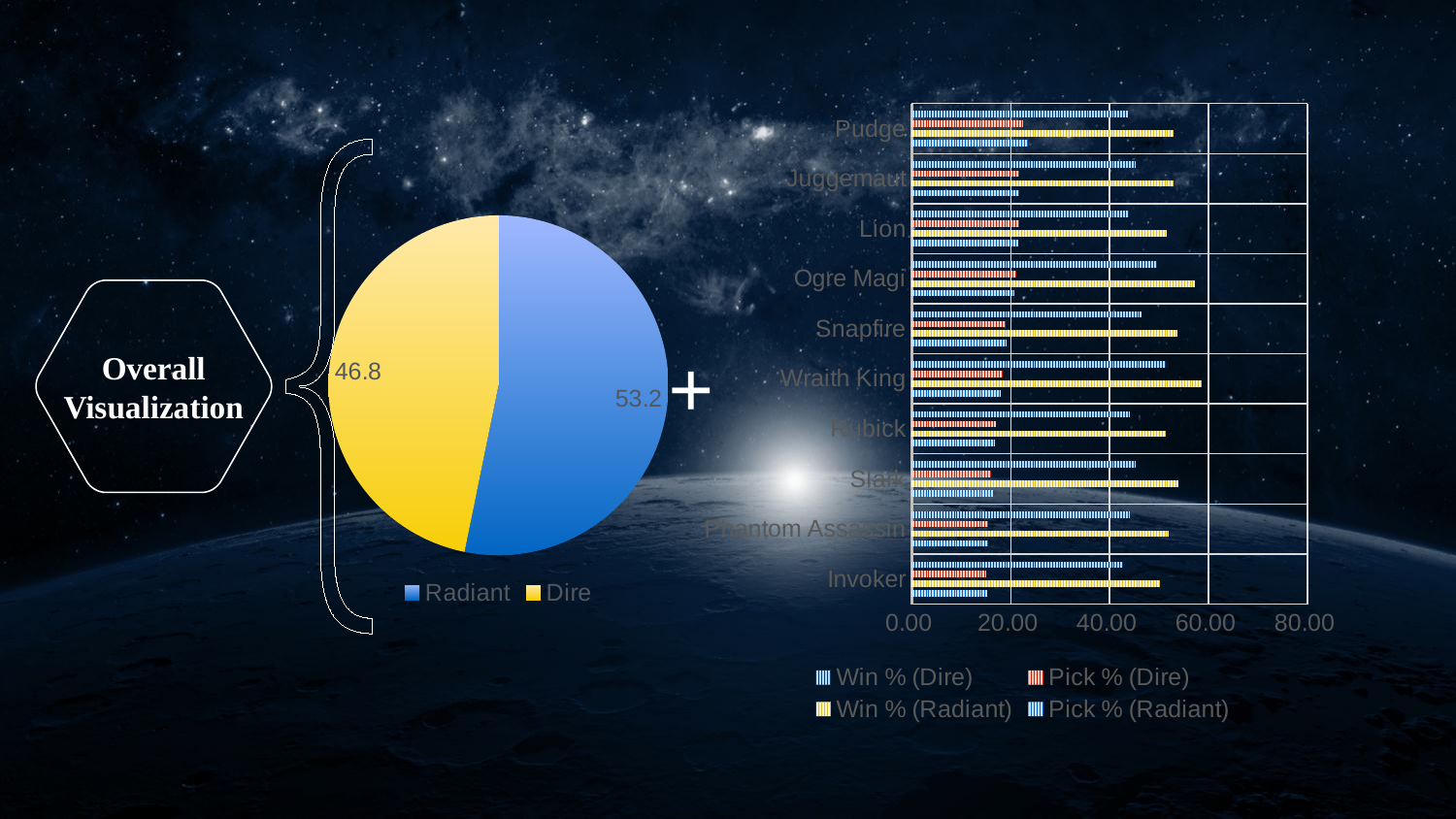

### Chart

| Category | Pick % (Radiant) | Win % (Radiant) | Pick % (Dire) | Win % (Dire) |
|---|---|---|---|---|
| Invoker | 15.24 | 50.2 | 14.99 | 42.61 |
| Phantom Assassin | 15.5 | 51.88 | 15.48 | 44.11 |
| Slark | 16.35 | 53.85 | 16.06 | 45.27 |
| Rubick | 16.82 | 51.25 | 16.9 | 44.13 |
| Wraith King | 17.9 | 58.54 | 18.41 | 51.36 |
| Snapfire | 19.22 | 53.76 | 19.02 | 46.41 |
| Ogre Magi | 20.71 | 57.25 | 21.09 | 49.57 |
| Lion | 21.48 | 51.56 | 21.68 | 43.79 |
| Juggemaut | 21.59 | 52.94 | 21.71 | 45.22 |
| Pudge | 23.32 | 52.79 | 22.53 | 43.69 |

### Chart

| Category | 列1 |
|---|---|
| Radiant | 53.2 |
| Dire | 46.8 |
+
Overall
Visualization